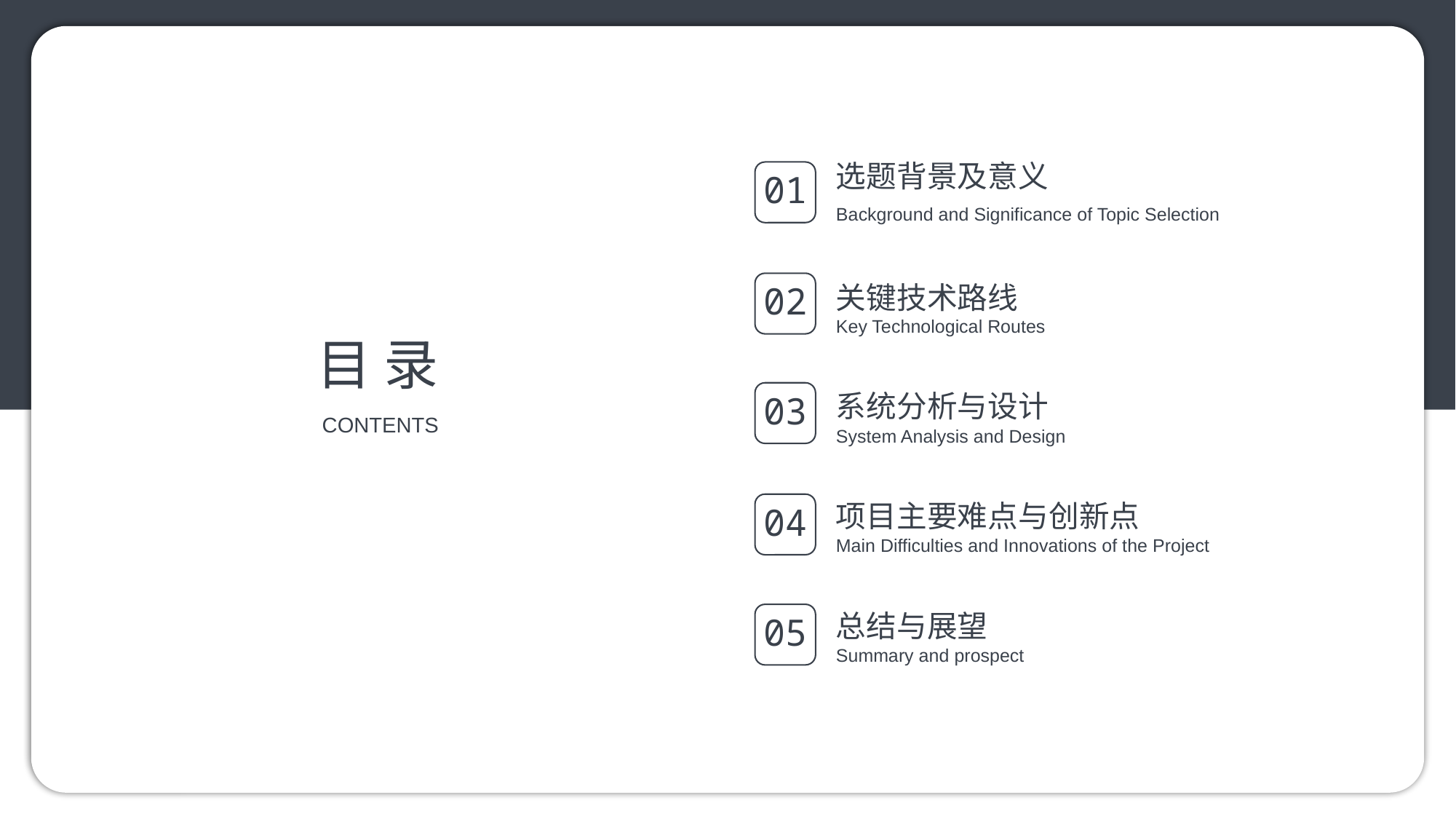

选题背景及意义

01
Background and Significance of Topic Selection
关键技术路线

02
Key Technological Routes
目 录
系统分析与设计

03
CONTENTS
System Analysis and Design
项目主要难点与创新点

04
Main Difficulties and Innovations of the Project
总结与展望

05
Summary and prospect